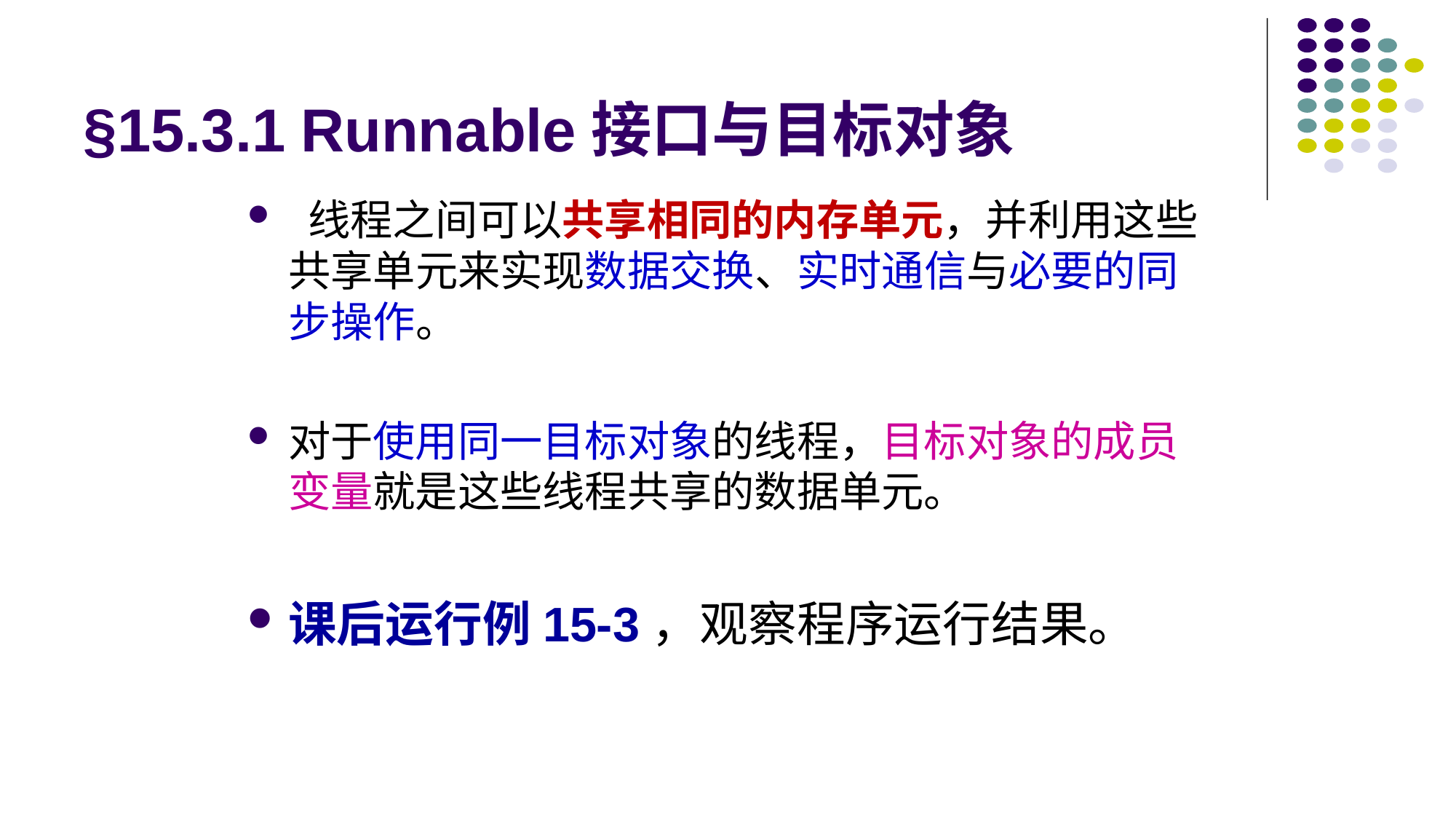

# §15.3.1 Runnable接口与目标对象
 线程之间可以共享相同的内存单元，并利用这些共享单元来实现数据交换、实时通信与必要的同步操作。

对于使用同一目标对象的线程，目标对象的成员变量就是这些线程共享的数据单元。

课后运行例15-3，观察程序运行结果。
44